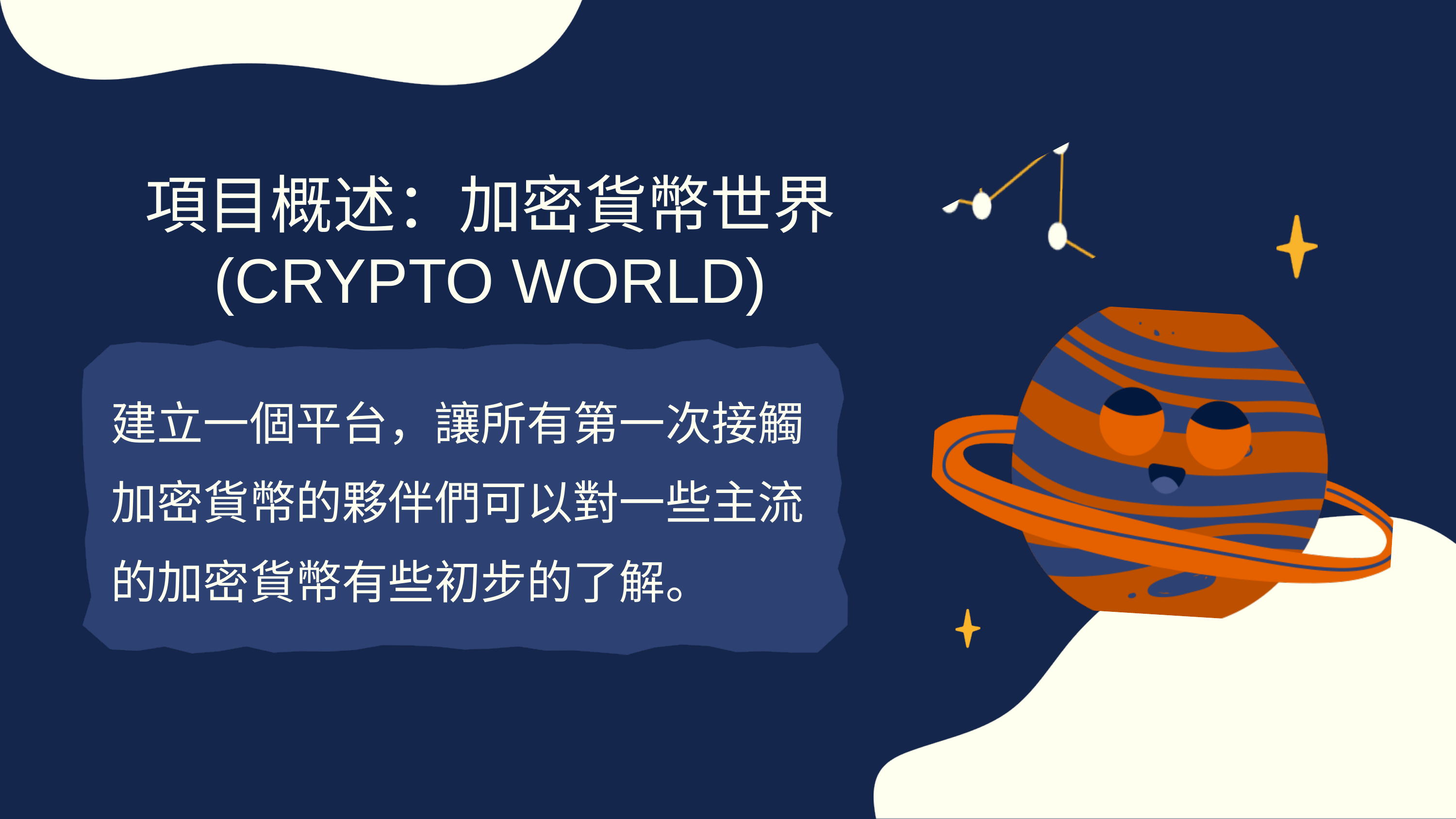

項目概述：加密貨幣世界
(CRYPTO WORLD)

建立一個平台，讓所有第一次接觸加密貨幣的夥伴們可以對一些主流的加密貨幣有些初步的了解。